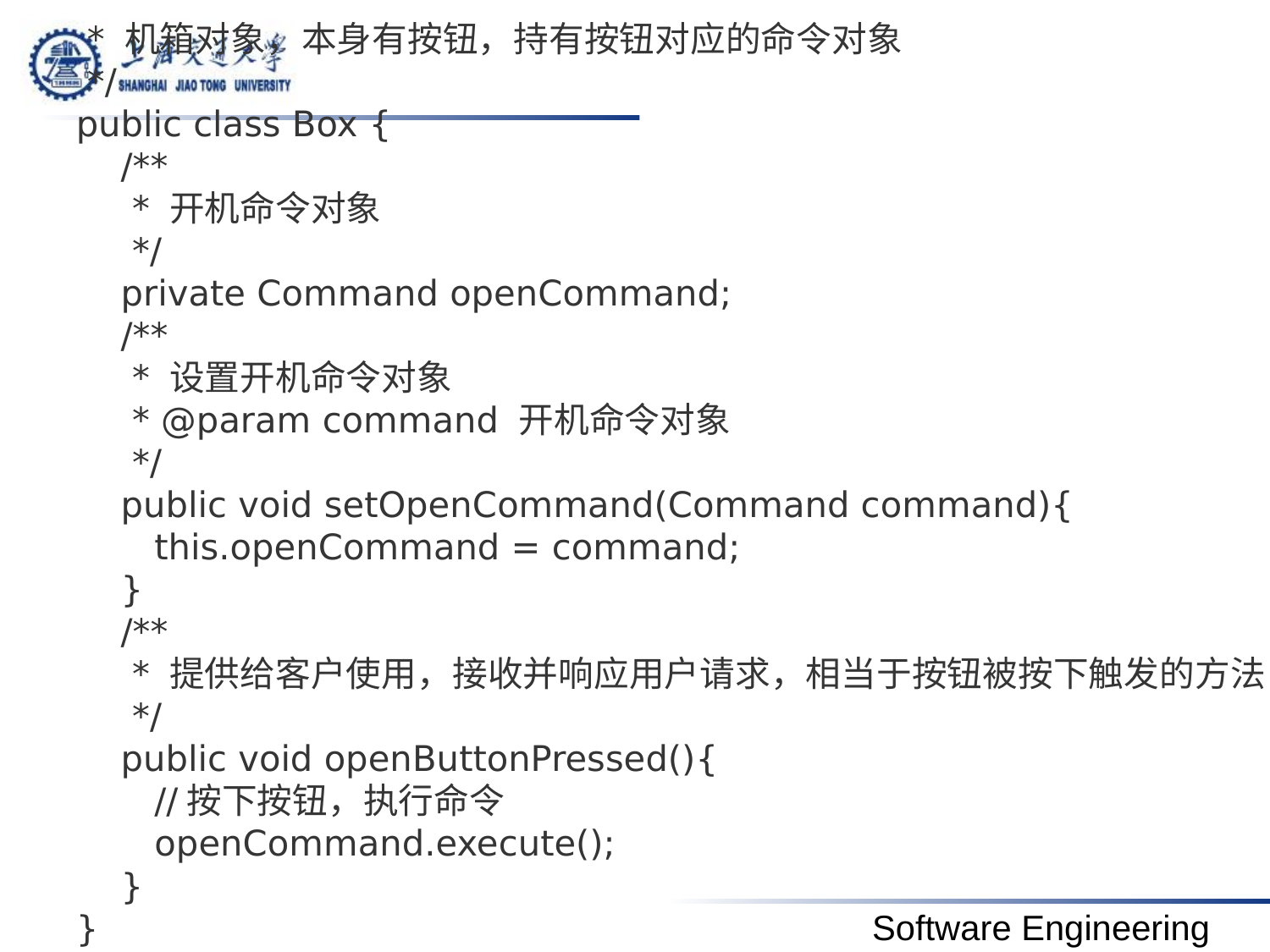

**
 * 机箱对象，本身有按钮，持有按钮对应的命令对象
 */
public class Box {
    /**
     * 开机命令对象
     */
    private Command openCommand;
    /**
     * 设置开机命令对象
     * @param command 开机命令对象
     */
    public void setOpenCommand(Command command){
       this.openCommand = command;
    }
    /**
     * 提供给客户使用，接收并响应用户请求，相当于按钮被按下触发的方法
     */
    public void openButtonPressed(){
       //按下按钮，执行命令
       openCommand.execute();
    }
}